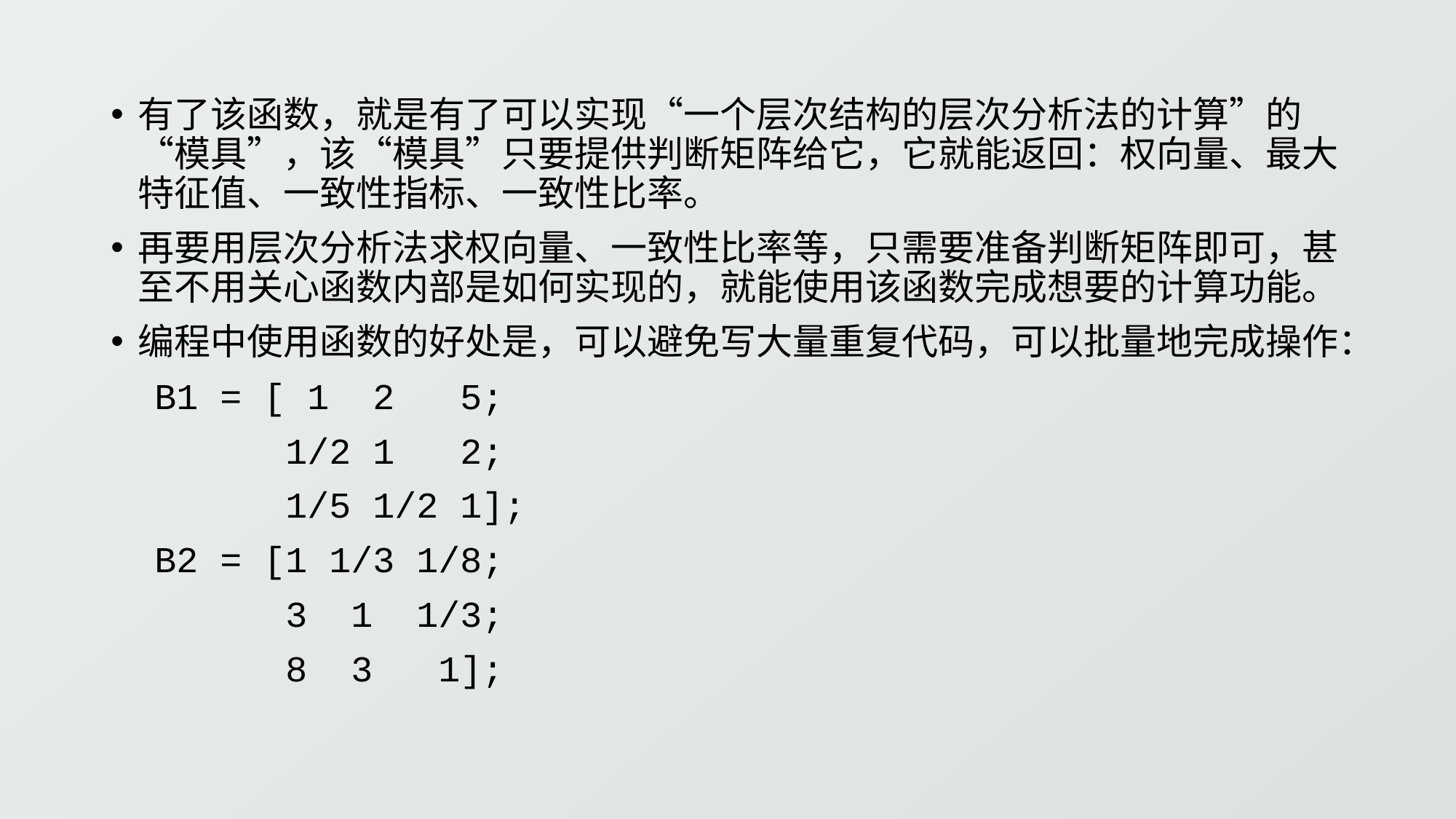

有了该函数，就是有了可以实现“一个层次结构的层次分析法的计算”的“模具”，该“模具”只要提供判断矩阵给它，它就能返回：权向量、最大特征值、一致性指标、一致性比率。
再要用层次分析法求权向量、一致性比率等，只需要准备判断矩阵即可，甚至不用关心函数内部是如何实现的，就能使用该函数完成想要的计算功能。
编程中使用函数的好处是，可以避免写大量重复代码，可以批量地完成操作：
  B1 = [ 1  2   5;
        1/2 1   2;
        1/5 1/2 1];
  B2 = [1 1/3 1/8;
        3  1  1/3;
        8  3   1];